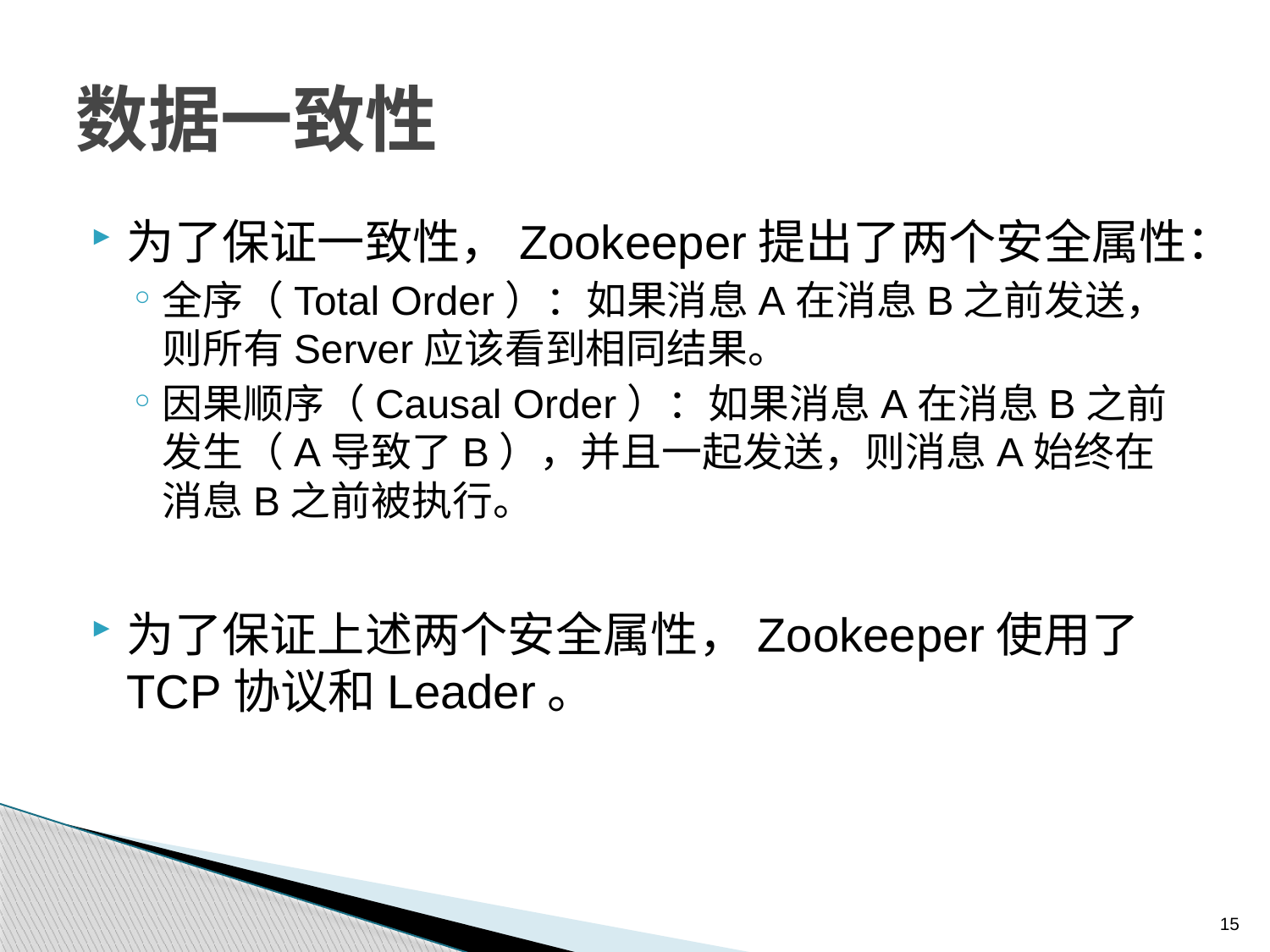

# 数据一致性
为了保证一致性，Zookeeper提出了两个安全属性：
全序（Total Order）：如果消息A在消息B之前发送，则所有Server应该看到相同结果。
因果顺序（Causal Order）：如果消息A在消息B之前发生（A导致了B），并且一起发送，则消息A始终在消息B之前被执行。

为了保证上述两个安全属性，Zookeeper使用了TCP协议和Leader。
15